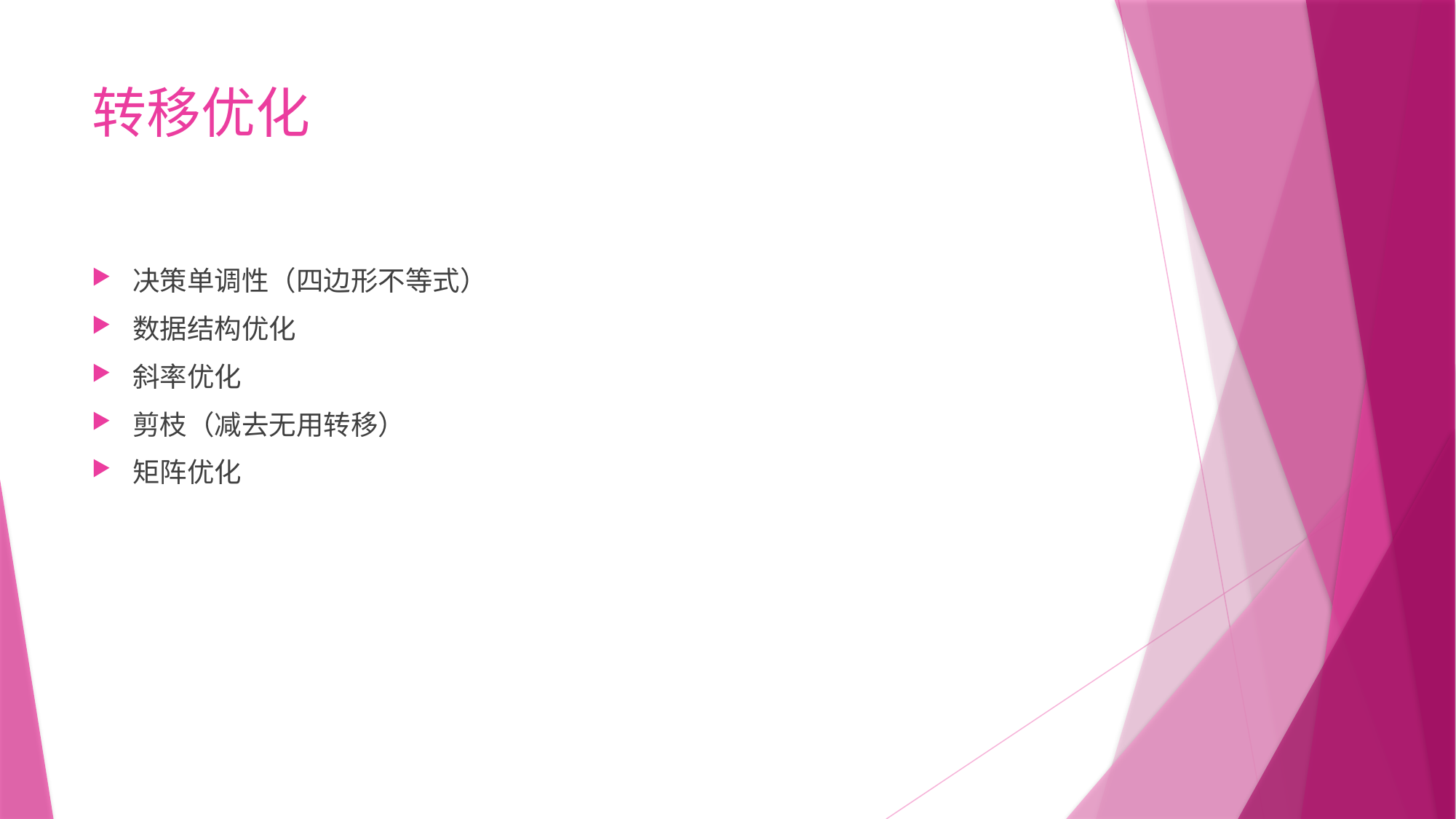

# 转移优化
决策单调性（四边形不等式）
数据结构优化
斜率优化
剪枝（减去无用转移）
矩阵优化